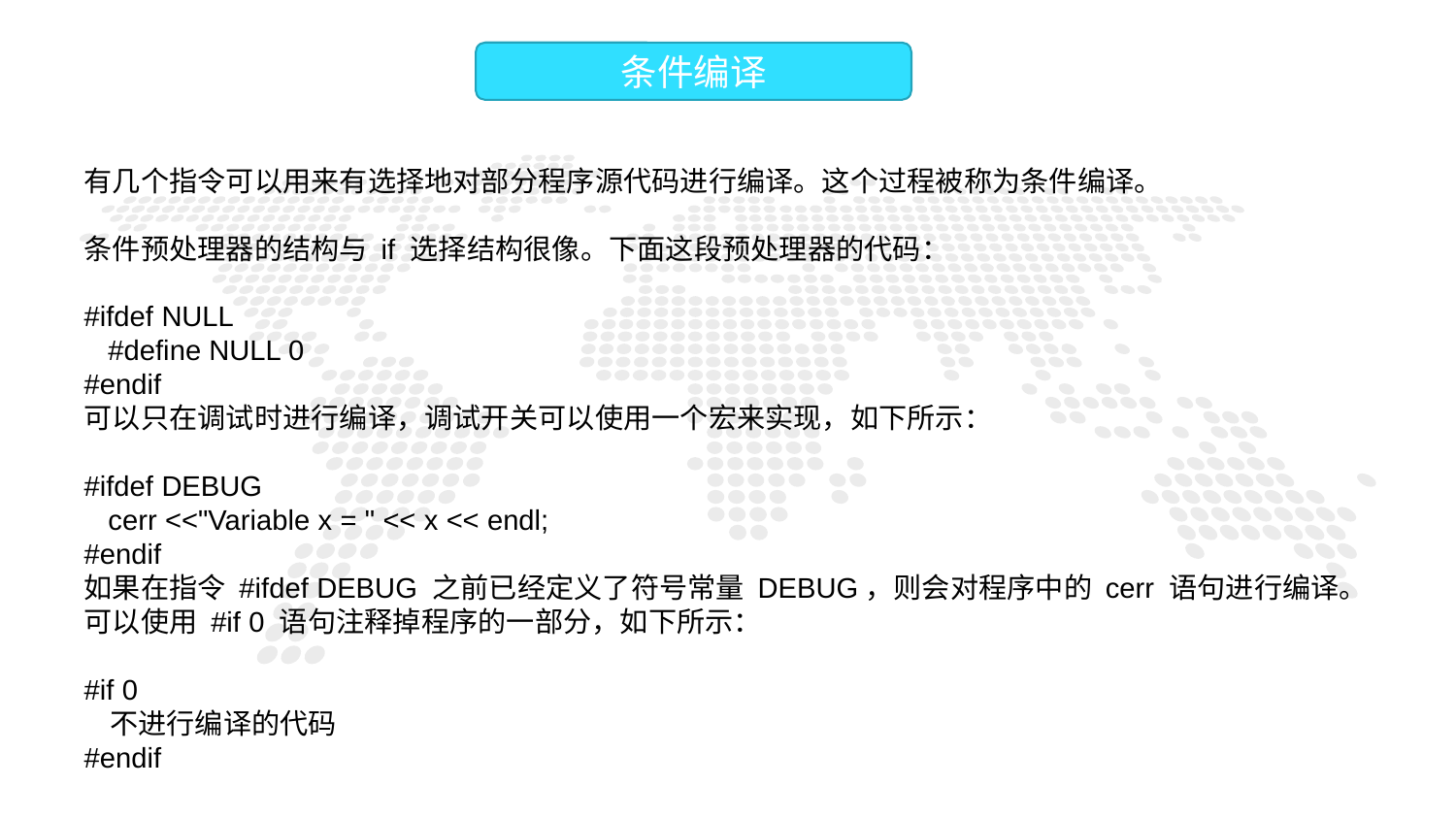

条件编译
有几个指令可以用来有选择地对部分程序源代码进行编译。这个过程被称为条件编译。

条件预处理器的结构与 if 选择结构很像。下面这段预处理器的代码：

#ifdef NULL
   #define NULL 0
#endif
可以只在调试时进行编译，调试开关可以使用一个宏来实现，如下所示：

#ifdef DEBUG
   cerr <<"Variable x = " << x << endl;
#endif
如果在指令 #ifdef DEBUG 之前已经定义了符号常量 DEBUG，则会对程序中的 cerr 语句进行编译。可以使用 #if 0 语句注释掉程序的一部分，如下所示：

#if 0
   不进行编译的代码
#endif